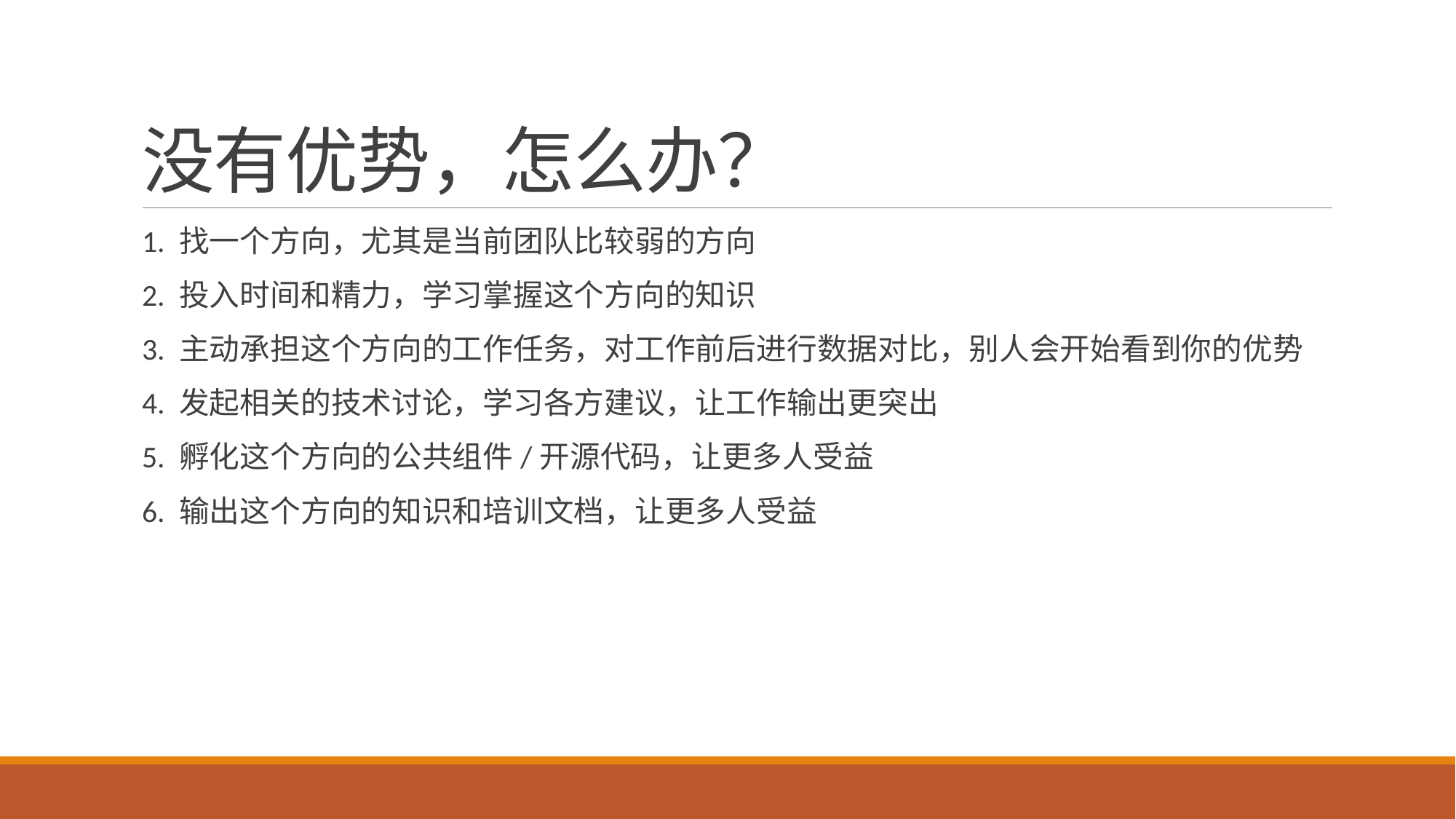

# 没有优势，怎么办？
1. 找一个方向，尤其是当前团队比较弱的方向
2. 投入时间和精力，学习掌握这个方向的知识
3. 主动承担这个方向的工作任务，对工作前后进行数据对比，别人会开始看到你的优势
4. 发起相关的技术讨论，学习各方建议，让工作输出更突出
5. 孵化这个方向的公共组件/开源代码，让更多人受益
6. 输出这个方向的知识和培训文档，让更多人受益